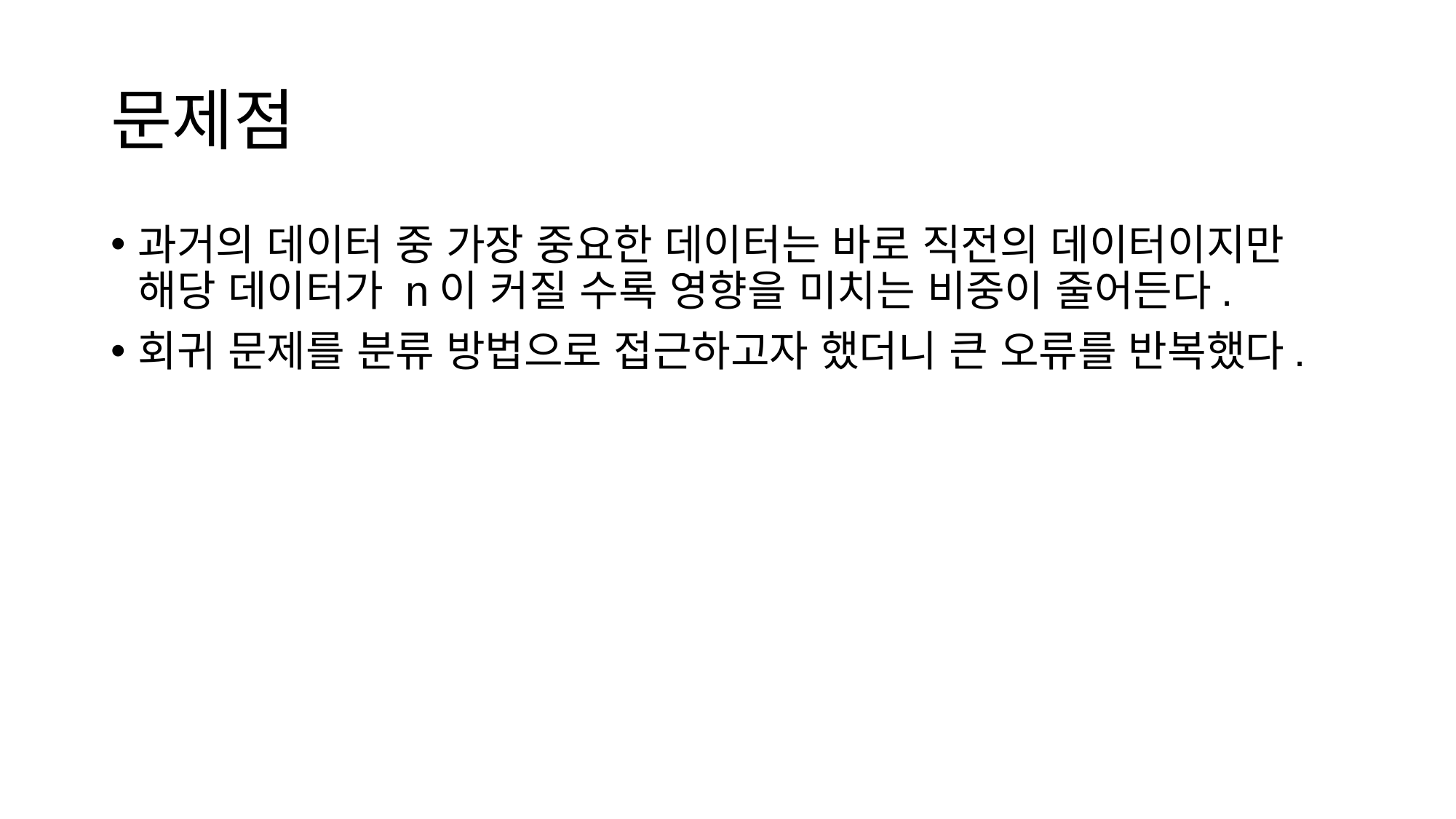

# 문제점
과거의 데이터 중 가장 중요한 데이터는 바로 직전의 데이터이지만 해당 데이터가 n이 커질 수록 영향을 미치는 비중이 줄어든다.
회귀 문제를 분류 방법으로 접근하고자 했더니 큰 오류를 반복했다.